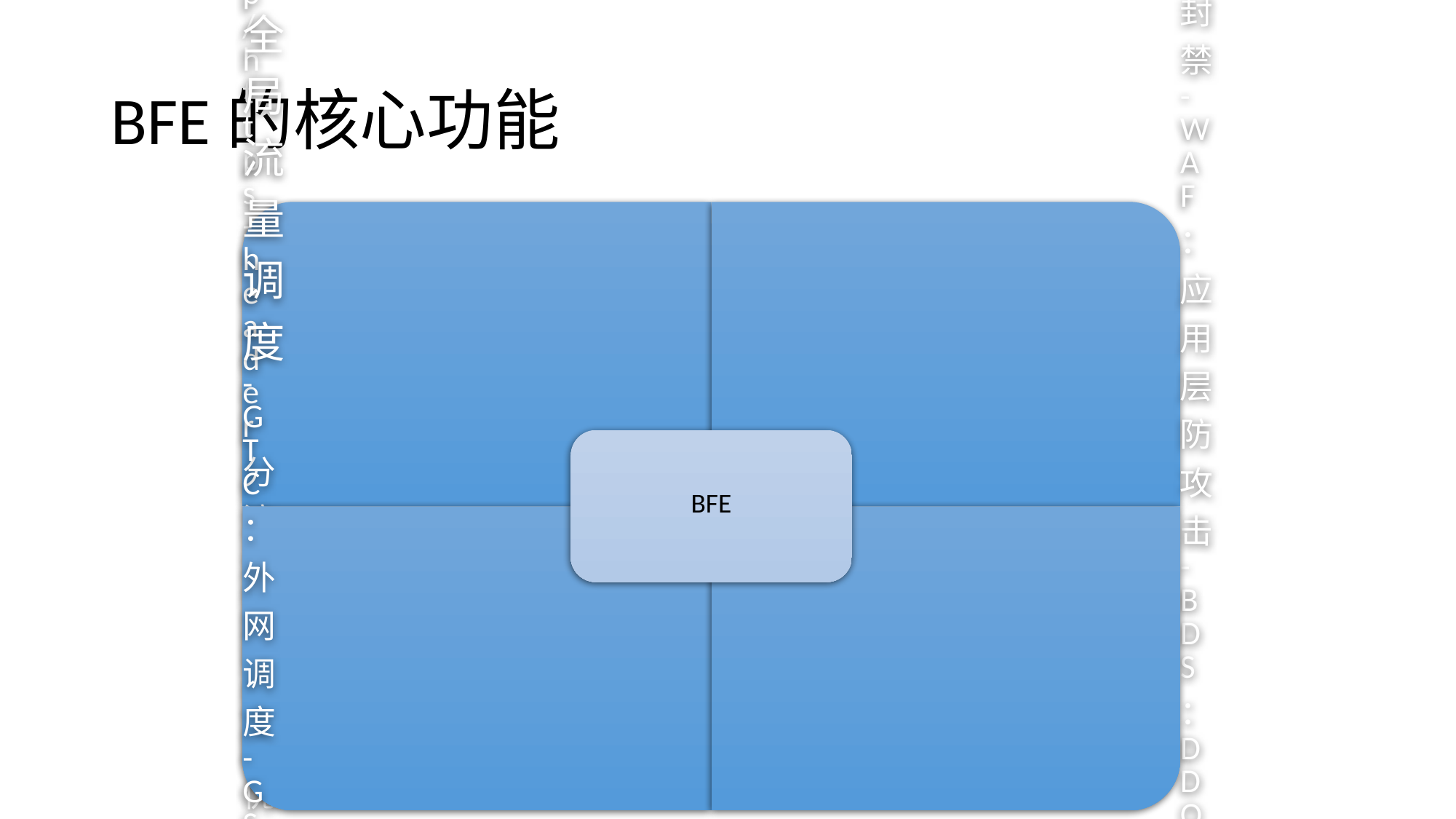

# BFE的核心功能
-WAF：应用层防攻击
数据分析
-dtrace：服务质量
-flow：业务健康
BFE